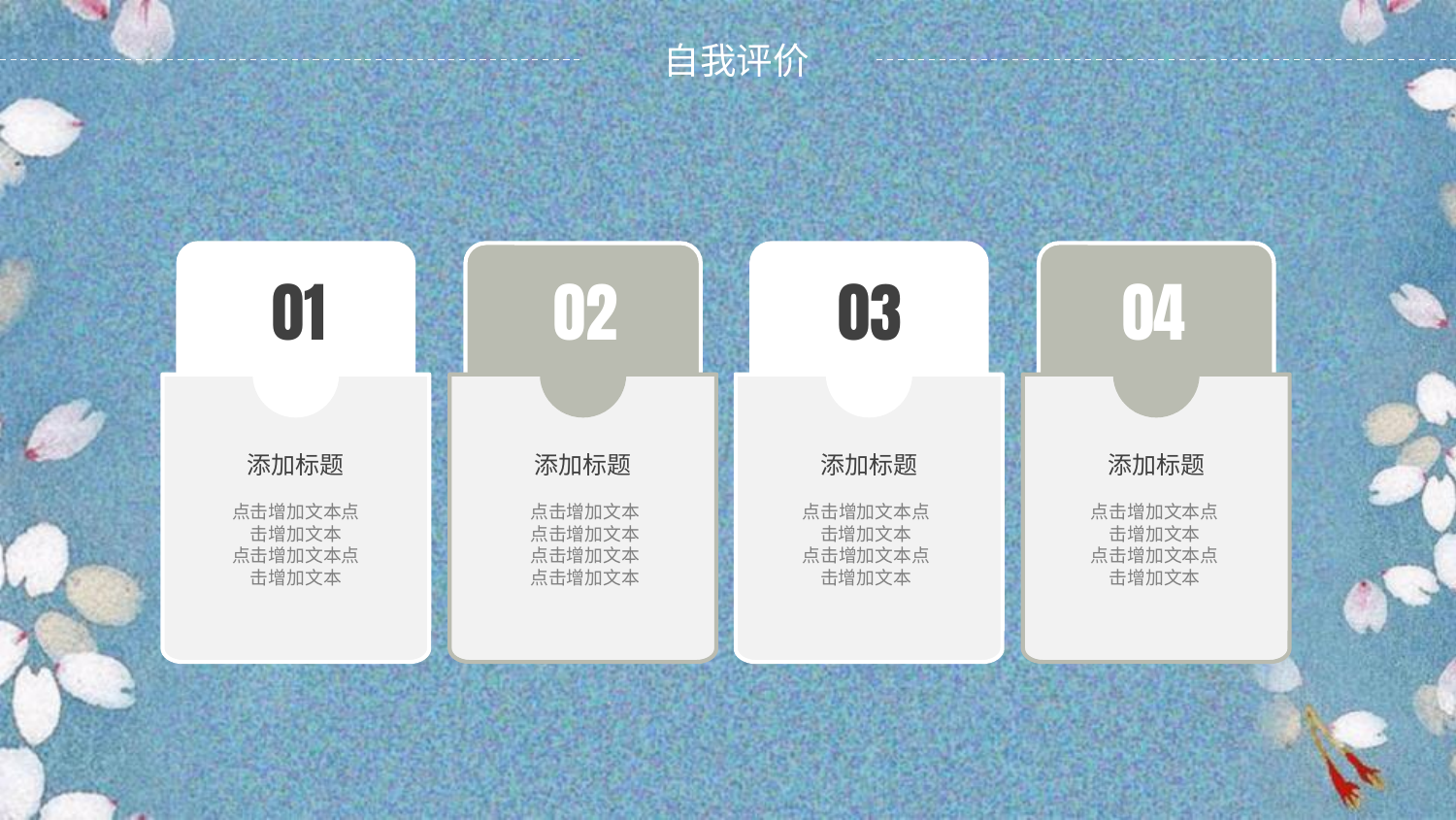

01

添加标题
点击增加文本点击增加文本
点击增加文本点击增加文本

02

添加标题
点击增加文本点击增加文本
点击增加文本点击增加文本

03

添加标题
点击增加文本点击增加文本
点击增加文本点击增加文本

04

添加标题
点击增加文本点击增加文本
点击增加文本点击增加文本